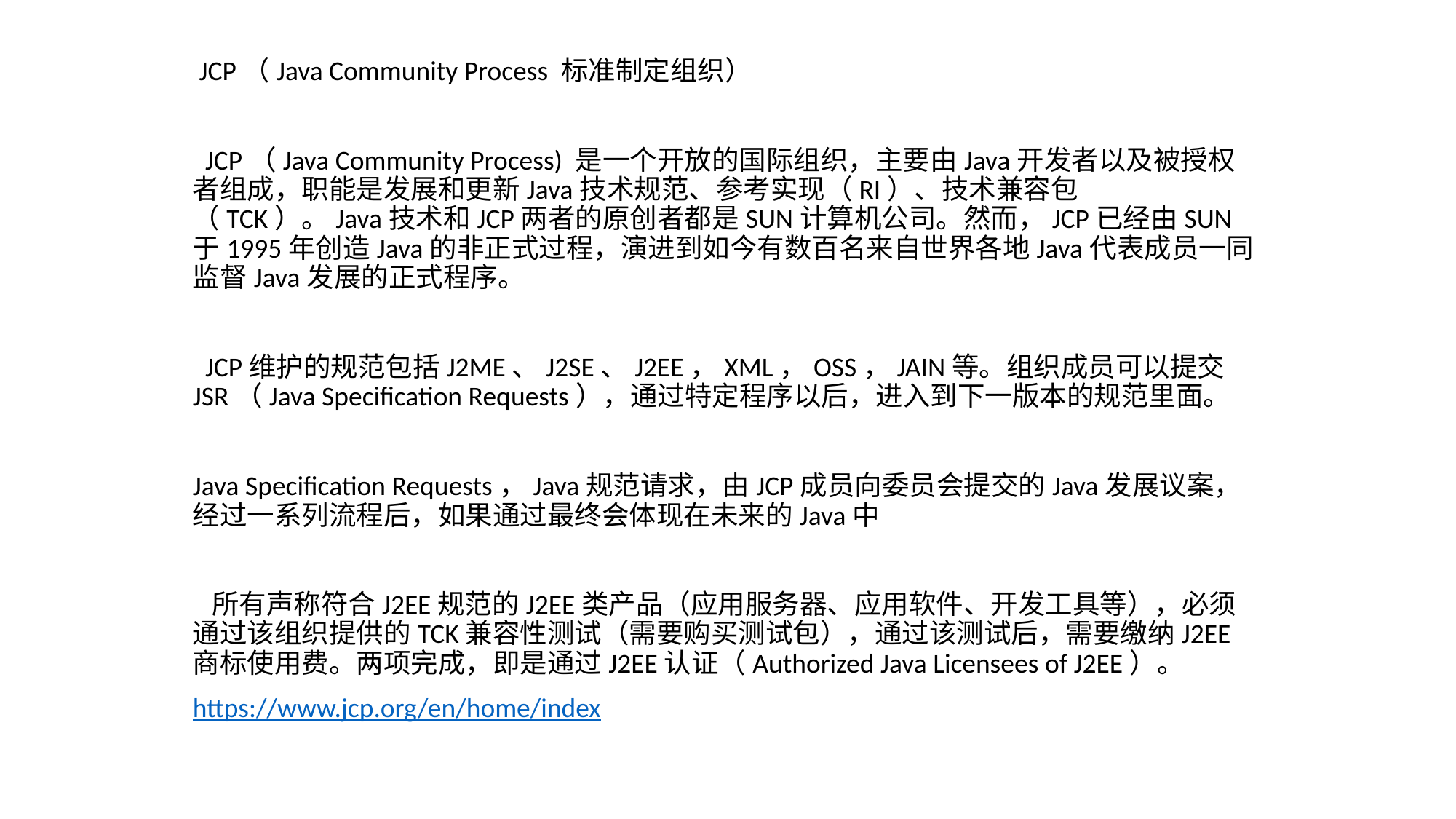

JCP（Java Community Process 标准制定组织）

  JCP（Java Community Process) 是一个开放的国际组织，主要由Java开发者以及被授权者组成，职能是发展和更新Java技术规范、参考实现（RI）、技术兼容包（TCK）。Java技术和JCP两者的原创者都是SUN计算机公司。然而，JCP已经由SUN于1995年创造Java的非正式过程，演进到如今有数百名来自世界各地Java代表成员一同监督Java发展的正式程序。

  JCP维护的规范包括J2ME、J2SE、J2EE，XML，OSS，JAIN等。组织成员可以提交JSR（Java Specification Requests），通过特定程序以后，进入到下一版本的规范里面。

Java Specification Requests，Java规范请求，由JCP成员向委员会提交的Java发展议案，经过一系列流程后，如果通过最终会体现在未来的Java中

  所有声称符合J2EE规范的J2EE类产品（应用服务器、应用软件、开发工具等），必须通过该组织提供的TCK兼容性测试（需要购买测试包），通过该测试后，需要缴纳J2EE商标使用费。两项完成，即是通过J2EE认证（Authorized Java Licensees of J2EE）。
https://www.jcp.org/en/home/index